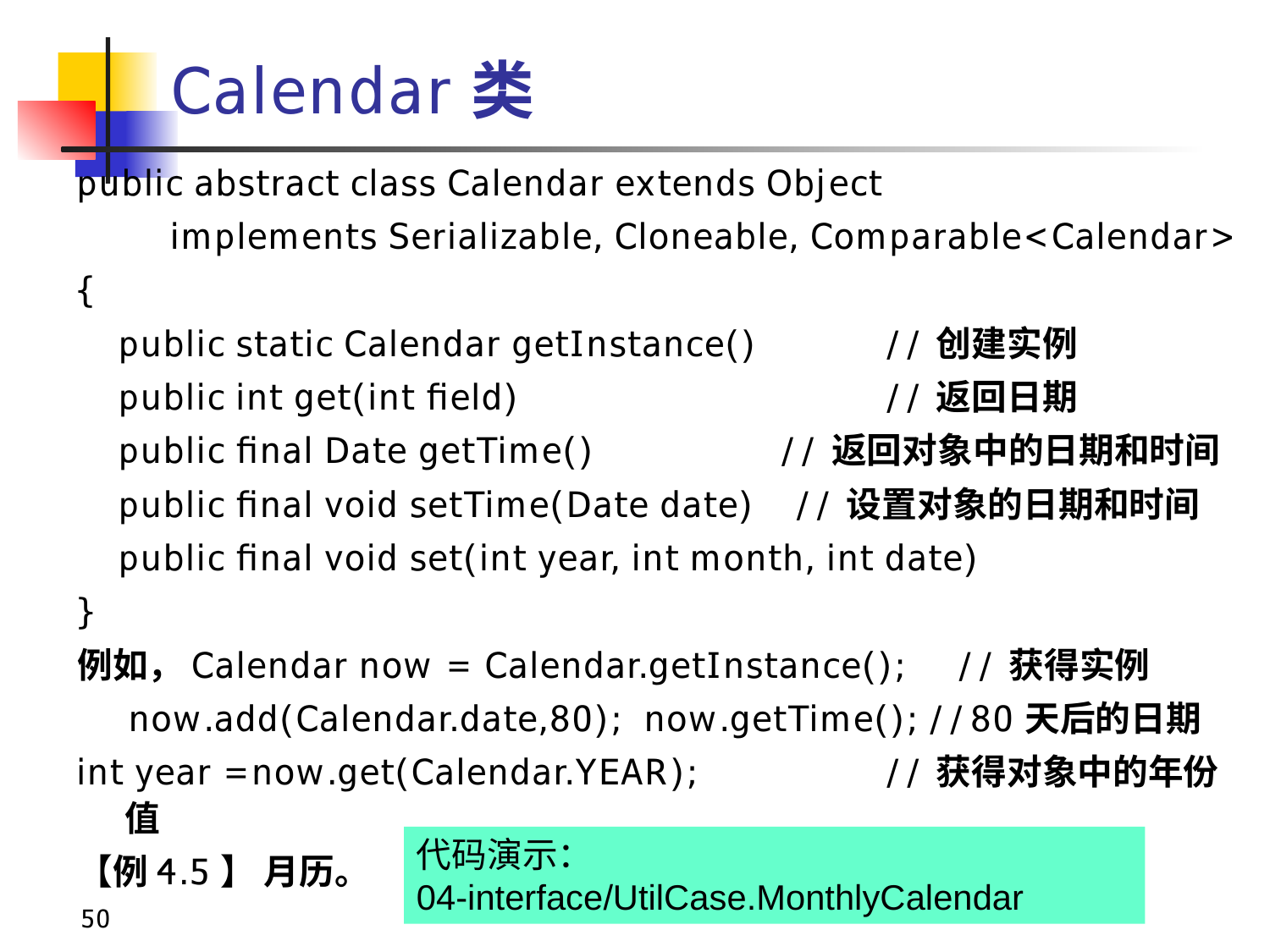

# Calendar类
public abstract class Calendar extends Object
         implements Serializable, Cloneable, Comparable<Calendar>
{
    public static Calendar getInstance()       	//创建实例
    public int get(int field)                		//返回日期
    public final Date getTime()                  //返回对象中的日期和时间
    public final void setTime(Date date)    //设置对象的日期和时间
    public final void set(int year, int month, int date)
}
例如，Calendar now = Calendar.getInstance();     //获得实例
     now.add(Calendar.date,80);  now.getTime(); //80天后的日期
int year =now.get(Calendar.YEAR);           	//获得对象中的年份值
【例4.5】 月历。
代码演示：
04-interface/UtilCase.MonthlyCalendar
50